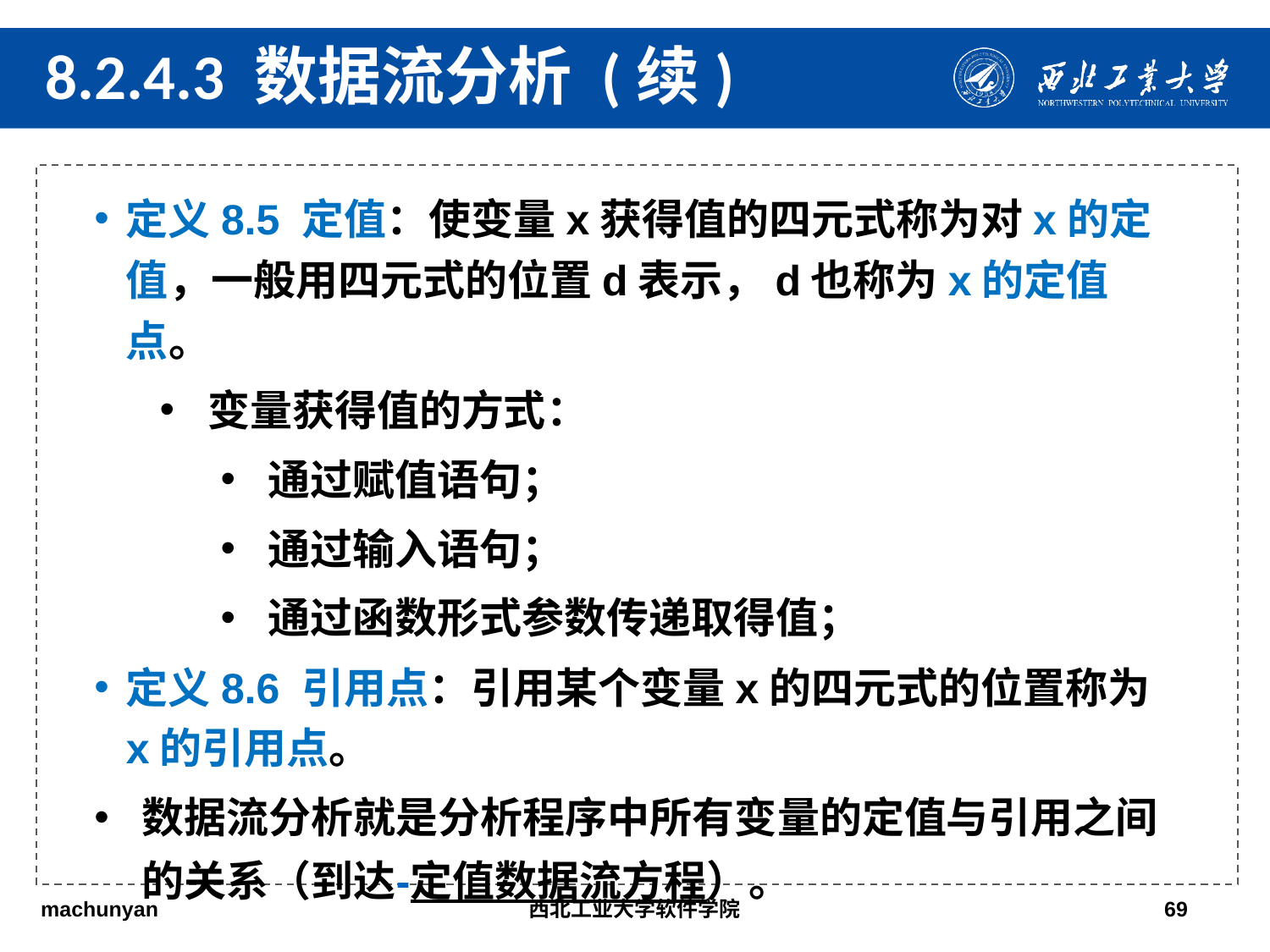

8.2.4.3 数据流分析 (续)
定义8.5 定值：使变量x获得值的四元式称为对x的定值，一般用四元式的位置d表示，d也称为x的定值点。
变量获得值的方式：
通过赋值语句；
通过输入语句；
通过函数形式参数传递取得值；
定义8.6 引用点：引用某个变量x的四元式的位置称为x的引用点。
数据流分析就是分析程序中所有变量的定值与引用之间的关系（到达-定值数据流方程）。